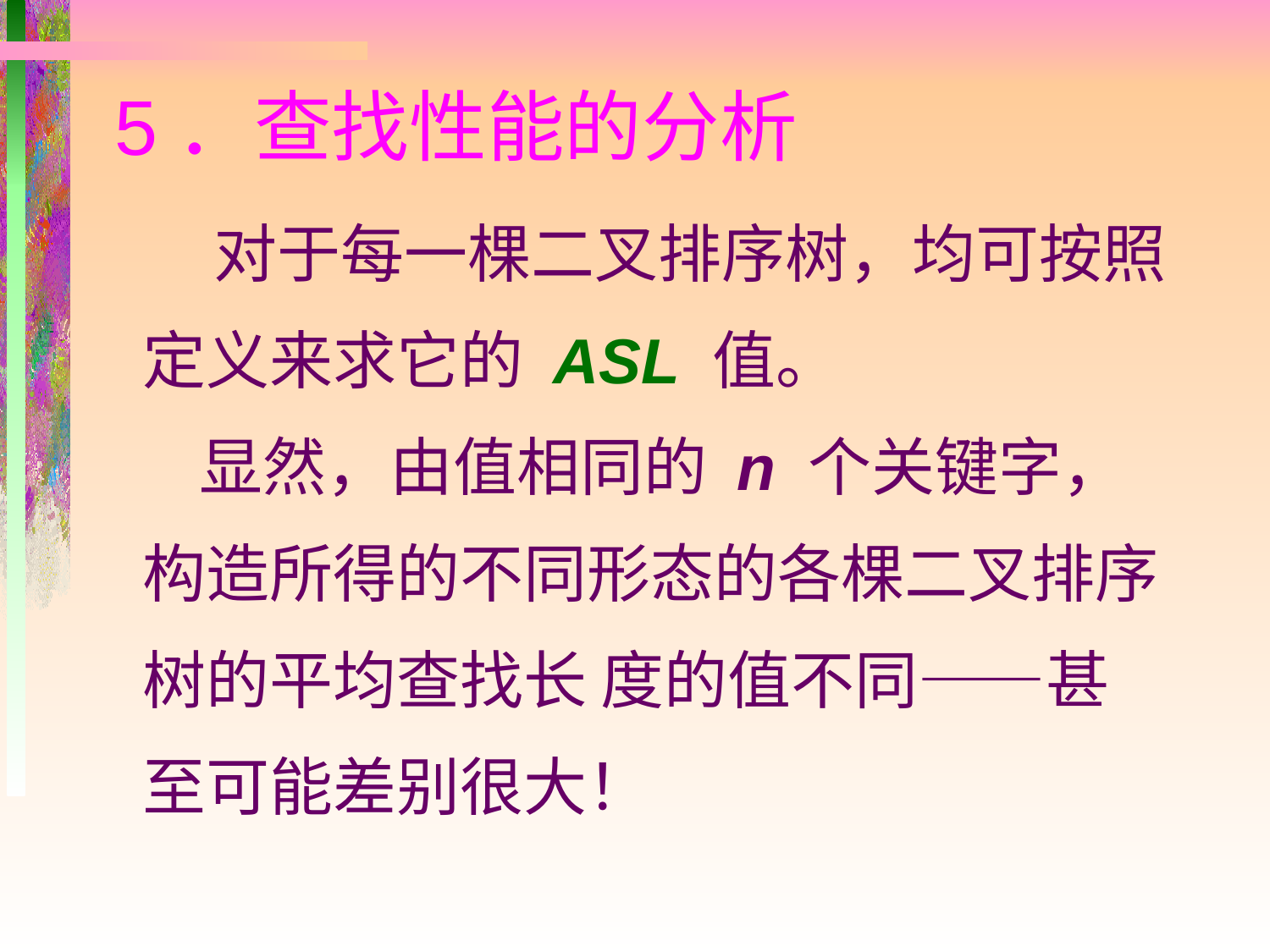

5．查找性能的分析
        对于每一棵二叉排序树，均可按照定义来求它的 ASL 值。
    显然，由值相同的 n 个关键字，构造所得的不同形态的各棵二叉排序树的平均查找长 度的值不同——甚至可能差别很大！